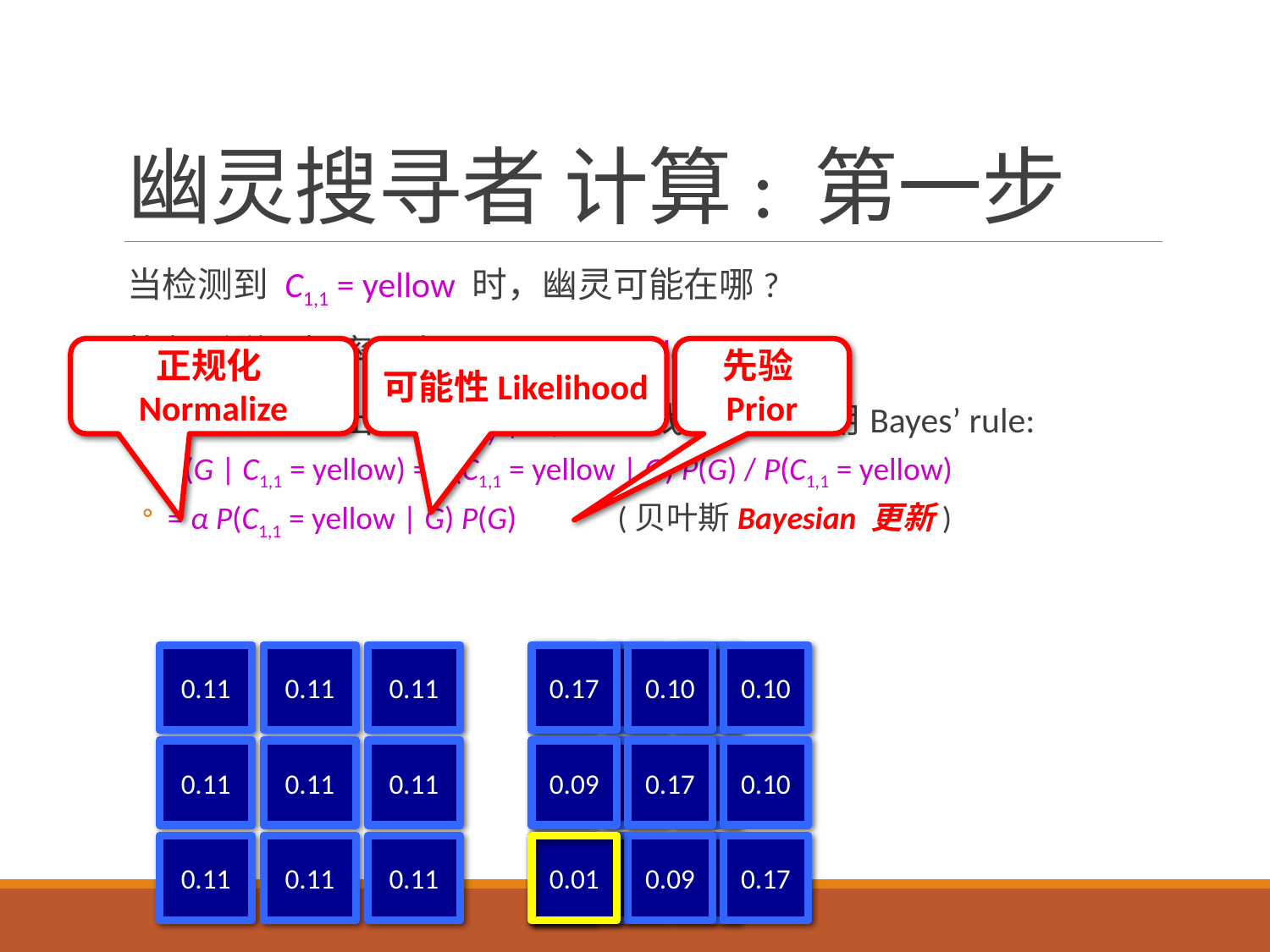

# 幽灵搜寻者 计算: 第一步
当检测到 C1,1 = yellow 时，幽灵可能在哪?
换句话说, 概率分布 P(G | C1,1 = yellow) ?
我们的模型给出了 P(Cx,y | G) 所以我们需要应用Bayes’ rule:
P(G | C1,1 = yellow) = P(C1,1 = yellow | G) P(G) / P(C1,1 = yellow)
= α P(C1,1 = yellow | G) P(G)              (贝叶斯Bayesian 更新)

正规化Normalize
可能性Likelihood
先验Prior
0.11
0.11
0.11
0.11
0.11
0.11
0.11
0.11
0.11
0.17
0.10
0.10
0.09
0.17
0.10
0.01
0.09
0.17

?
?
?
?
?
?
?
?
?